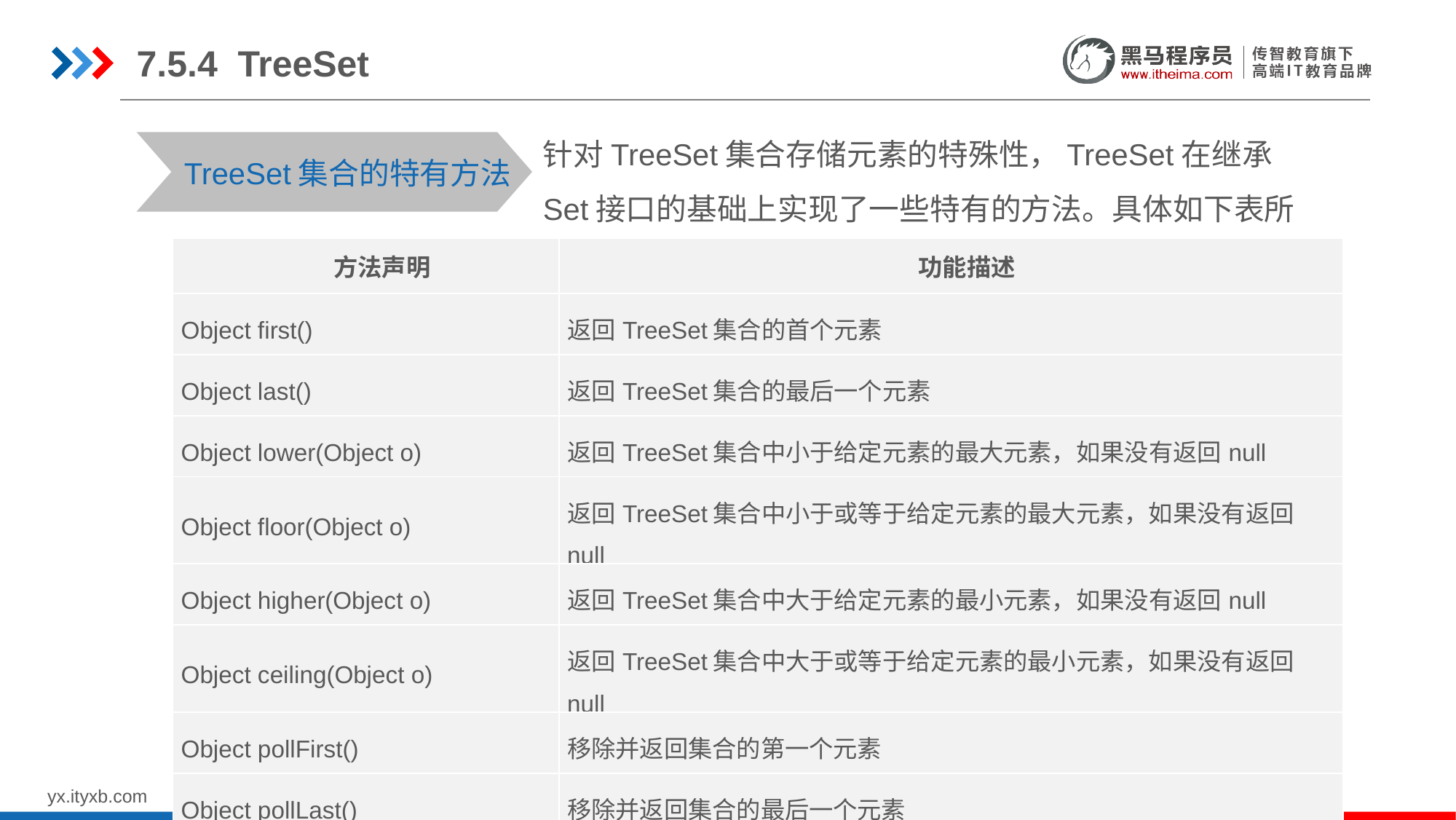

7.5.4  TreeSet
针对TreeSet集合存储元素的特殊性，TreeSet在继承Set接口的基础上实现了一些特有的方法。具体如下表所示。

TreeSet集合的特有方法
| 方法声明 | 功能描述 |
| --- | --- |
| Object first() | 返回TreeSet集合的首个元素 |
| Object last() | 返回TreeSet集合的最后一个元素 |
| Object lower(Object o) | 返回TreeSet集合中小于给定元素的最大元素，如果没有返回null |
| Object floor(Object o) | 返回TreeSet集合中小于或等于给定元素的最大元素，如果没有返回null |
| Object higher(Object o) | 返回TreeSet集合中大于给定元素的最小元素，如果没有返回null |
| Object ceiling(Object o) | 返回TreeSet集合中大于或等于给定元素的最小元素，如果没有返回null |
| Object pollFirst() | 移除并返回集合的第一个元素 |
| Object pollLast() | 移除并返回集合的最后一个元素 |